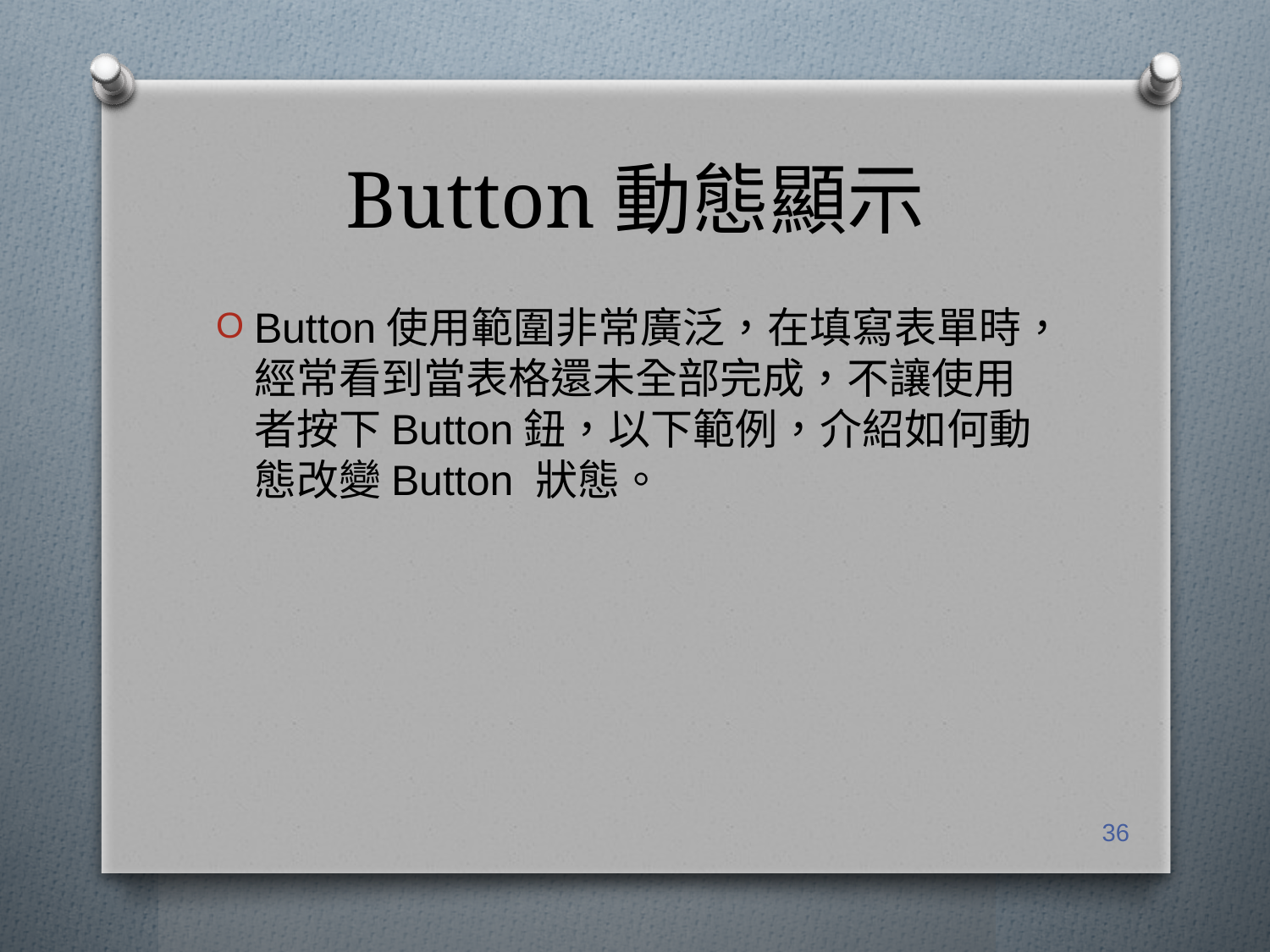

# Button動態顯示
Button使用範圍非常廣泛，在填寫表單時，經常看到當表格還未全部完成，不讓使用者按下Button鈕，以下範例，介紹如何動態改變Button 狀態。
36